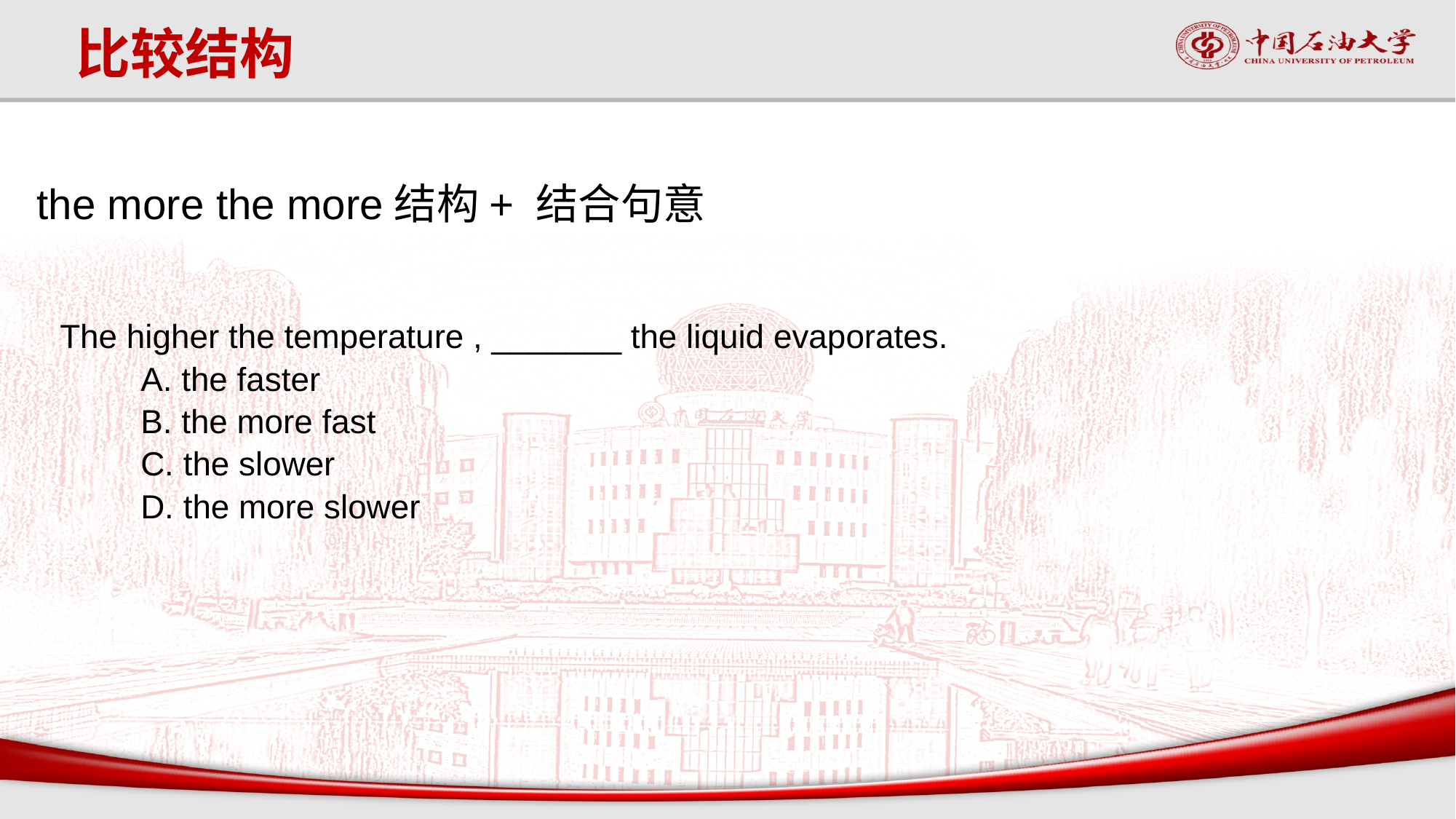

比较结构
the more the more结构+ 结合句意

      The higher the temperature , _______ the liquid evaporates.
		A. the faster
		B. the more fast
		C. the slower
		D. the more slower